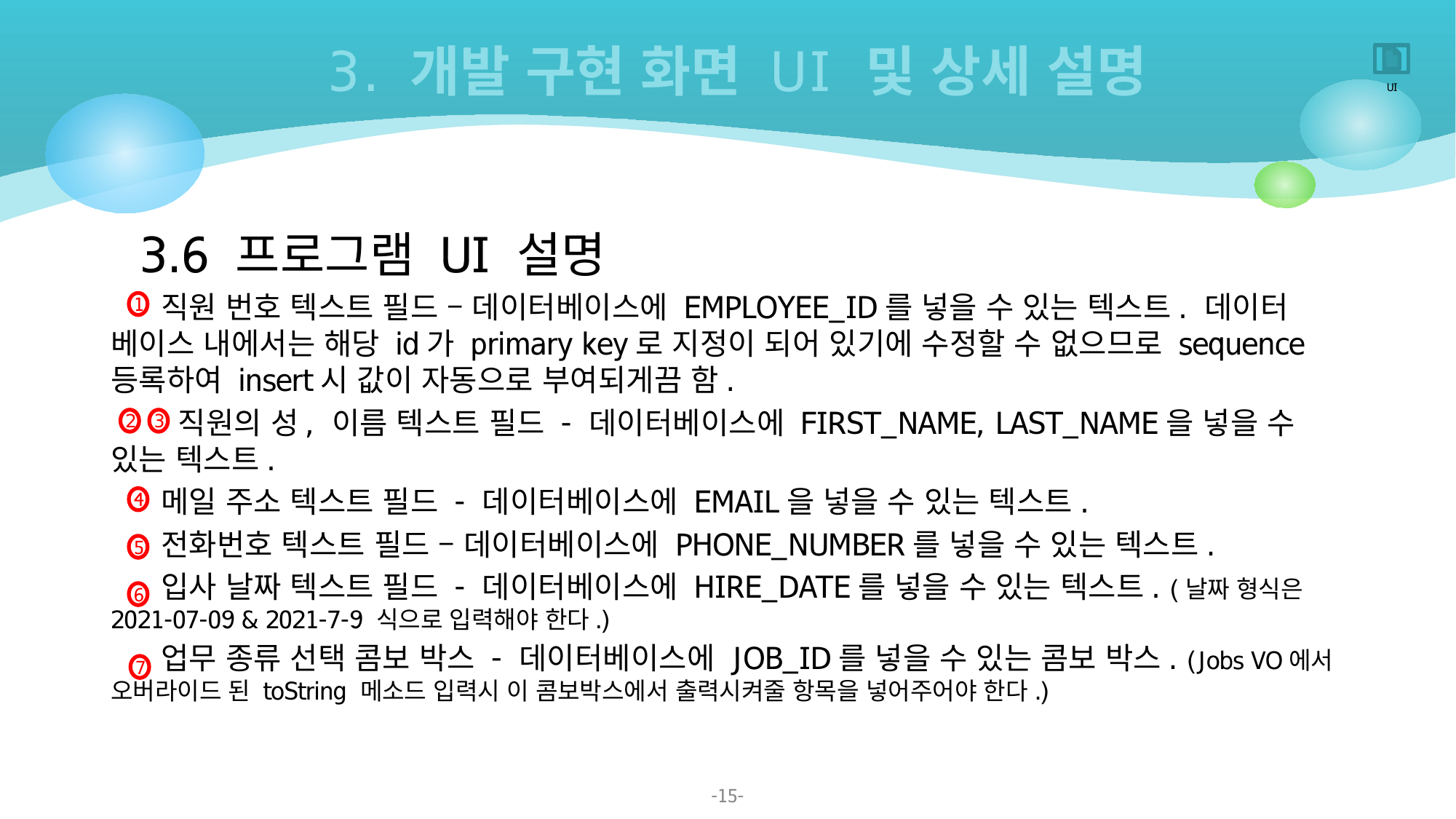

# 3. 개발 구현 화면 UI 및 상세 설명

UI
  3.6 프로그램 UI 설명
     직원 번호 텍스트 필드 – 데이터베이스에 EMPLOYEE_ID를 넣을 수 있는 텍스트. 데이터 베이스 내에서는 해당 id가 primary key로 지정이 되어 있기에 수정할 수 없으므로 sequence 등록하여 insert시 값이 자동으로 부여되게끔 함.
       직원의 성, 이름 텍스트 필드 - 데이터베이스에 FIRST_NAME, LAST_NAME을 넣을 수 있는 텍스트.
     메일 주소 텍스트 필드 - 데이터베이스에 EMAIL을 넣을 수 있는 텍스트.
     전화번호 텍스트 필드 – 데이터베이스에 PHONE_NUMBER를 넣을 수 있는 텍스트.
     입사 날짜 텍스트 필드 - 데이터베이스에 HIRE_DATE를 넣을 수 있는 텍스트. (날짜 형식은 2021-07-09 & 2021-7-9 식으로 입력해야 한다.)
     업무 종류 선택 콤보 박스 - 데이터베이스에 JOB_ID를 넣을 수 있는 콤보 박스. (Jobs VO에서 오버라이드 된 toString 메소드 입력시 이 콤보박스에서 출력시켜줄 항목을 넣어주어야 한다.)

1
3
2
4
5
6
7
-15-